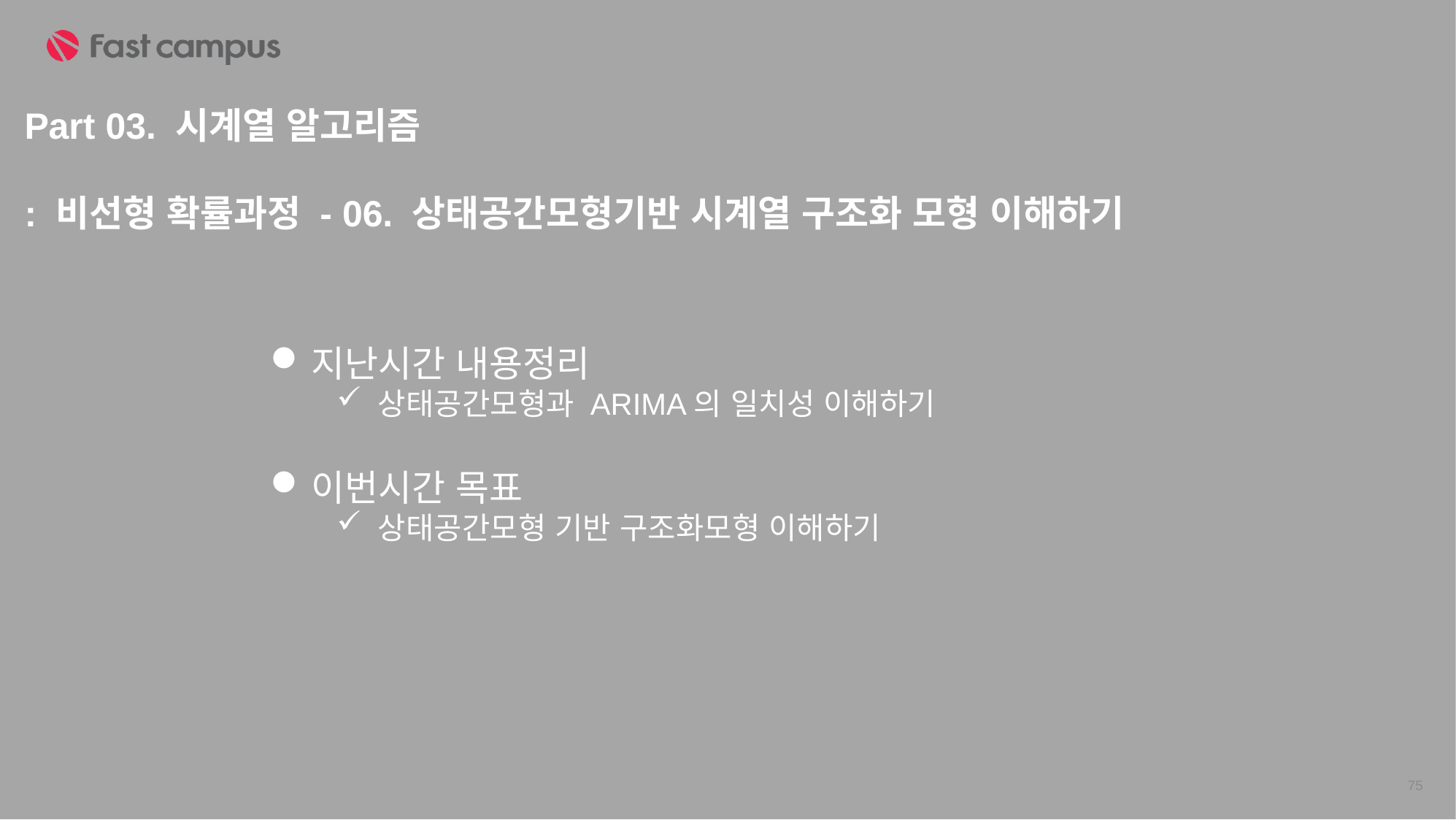

Part 03. 시계열 알고리즘

: 비선형 확률과정 - 06. 상태공간모형기반 시계열 구조화 모형 이해하기
지난시간 내용정리
상태공간모형과 ARIMA의 일치성 이해하기

이번시간 목표
상태공간모형 기반 구조화모형 이해하기
75